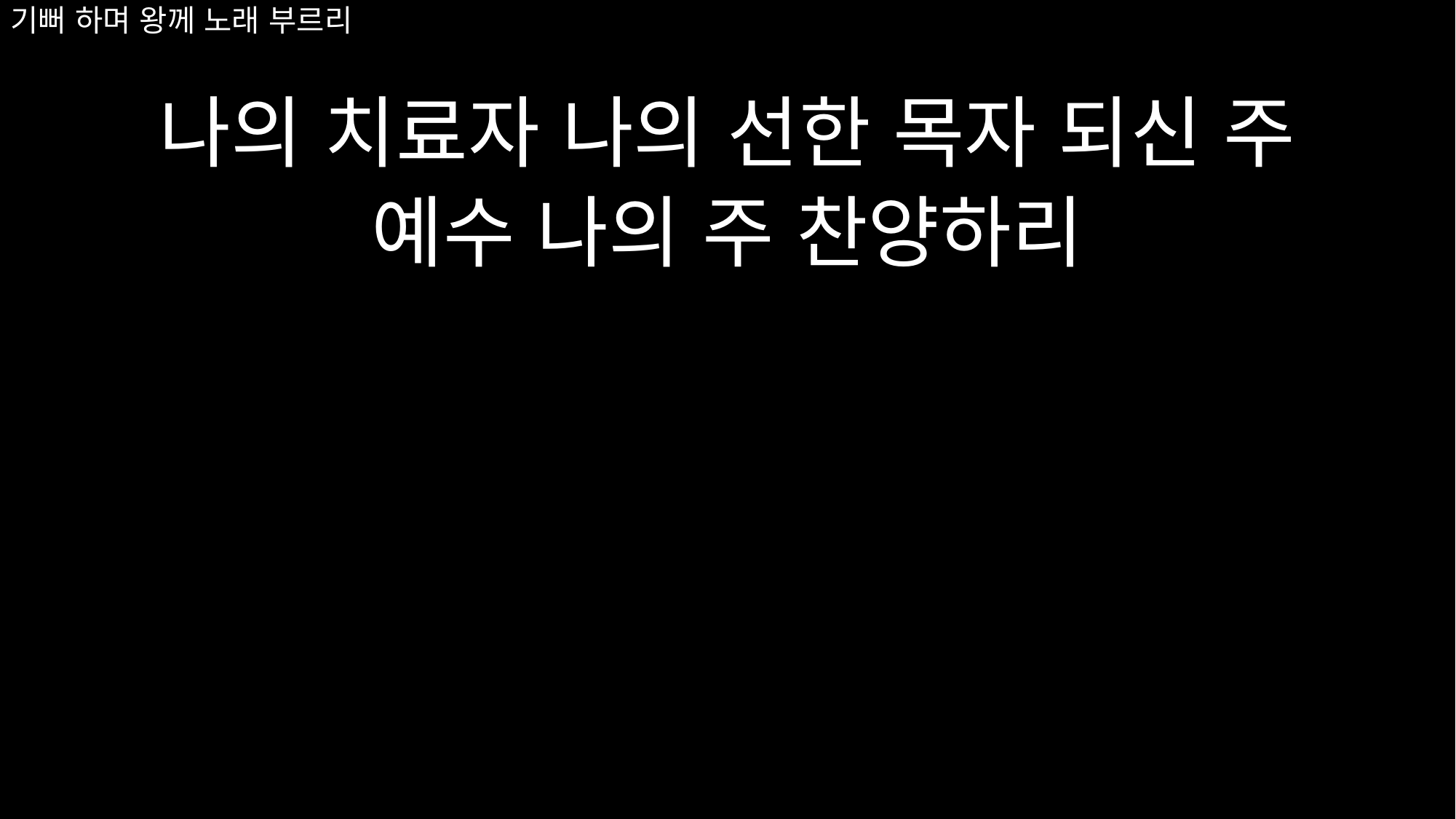

# 기뻐 하며 왕께 노래 부르리
나의 치료자 나의 선한 목자 되신 주
예수 나의 주 찬양하리